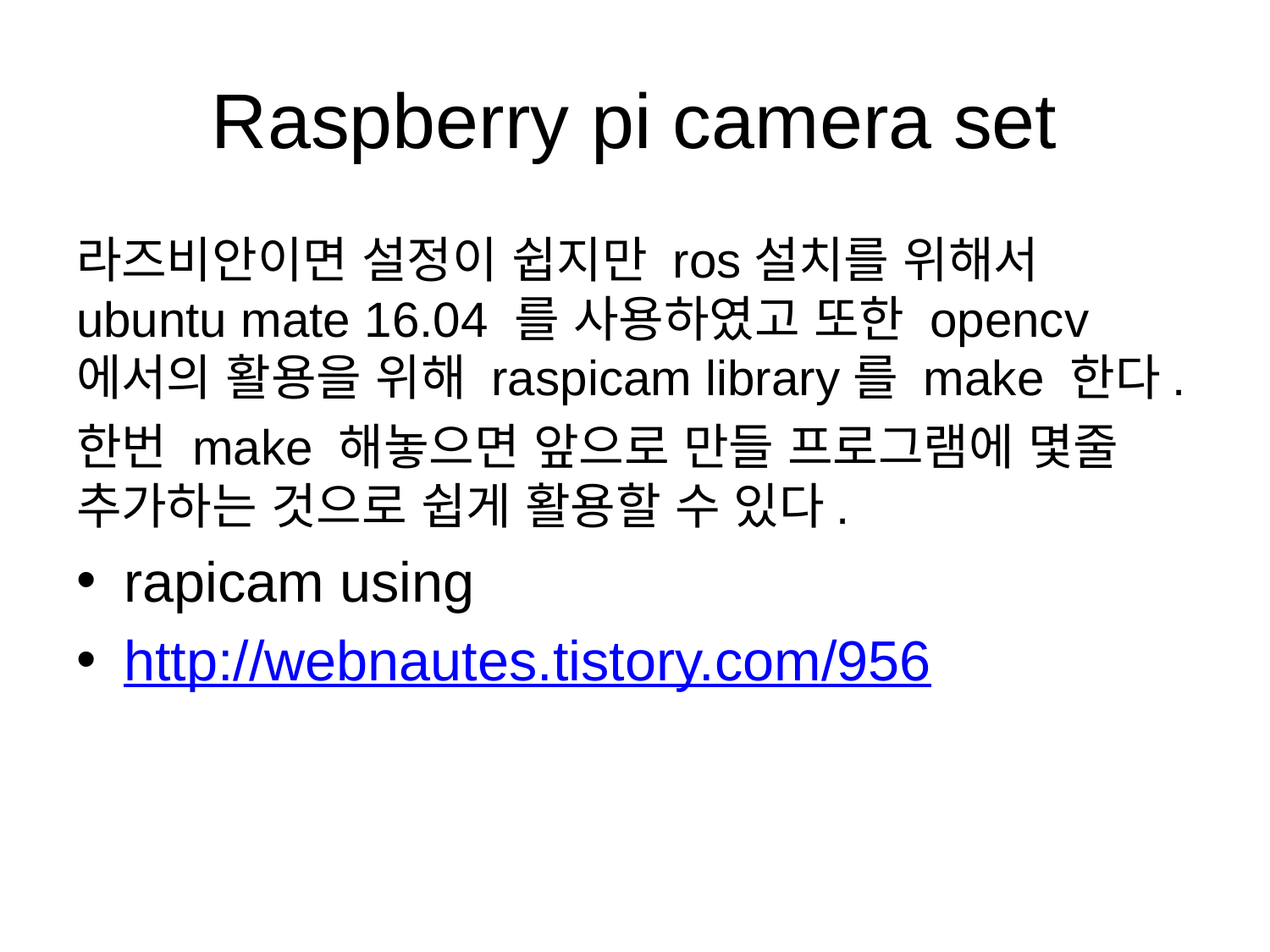

# Raspberry pi camera set
라즈비안이면 설정이 쉽지만 ros설치를 위해서 ubuntu mate 16.04 를 사용하였고 또한 opencv에서의 활용을 위해 raspicam library를 make 한다.
한번 make 해놓으면 앞으로 만들 프로그램에 몇줄 추가하는 것으로 쉽게 활용할 수 있다.
rapicam using
http://webnautes.tistory.com/956